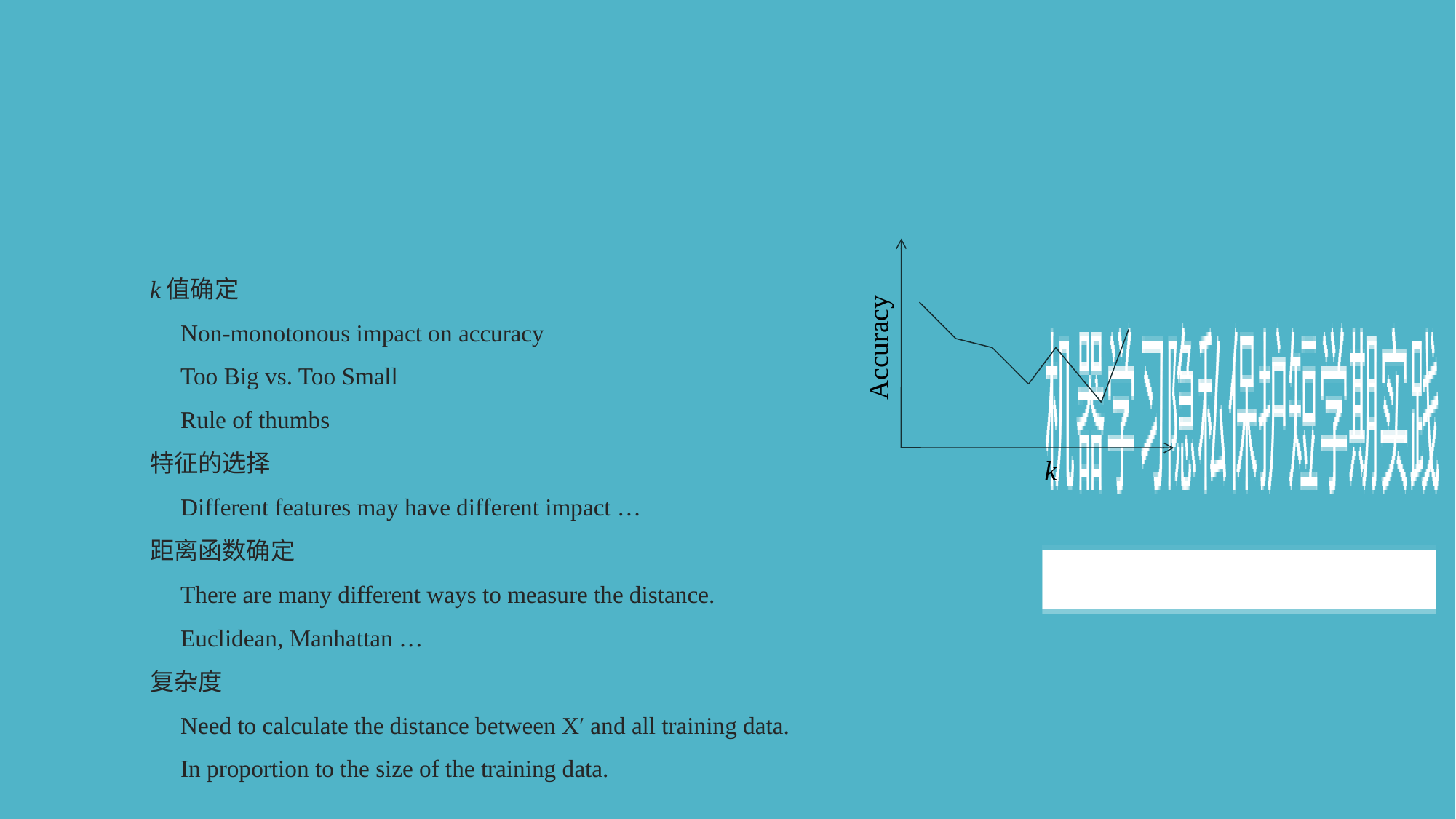

# k-NN面临挑战
k值确定
Non-monotonous impact on accuracy
Too Big vs. Too Small
Rule of thumbs
特征的选择
Different features may have different impact …
距离函数确定
There are many different ways to measure the distance.
Euclidean, Manhattan …
复杂度
Need to calculate the distance between X′ and all training data.
In proportion to the size of the training data.
Accuracy
k